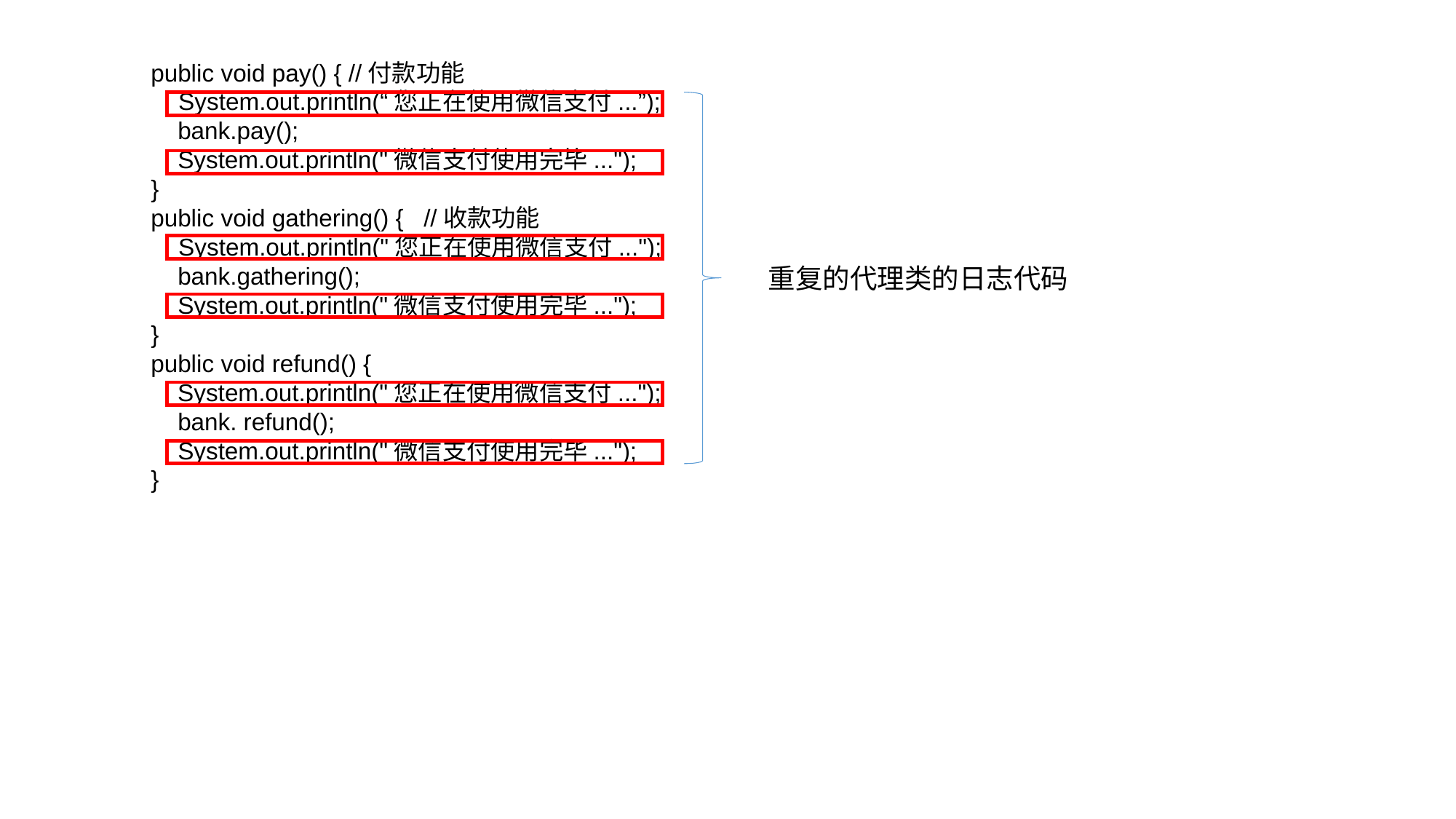

public void pay() { //付款功能
    System.out.println(“您正在使用微信支付...”);
    bank.pay();
    System.out.println("微信支付使用完毕...");
}
public void gathering() {   //收款功能
    System.out.println("您正在使用微信支付...");
    bank.gathering();
    System.out.println("微信支付使用完毕...");
}
public void refund() {
    System.out.println("您正在使用微信支付...");
    bank. refund();
    System.out.println("微信支付使用完毕...");
}

重复的代理类的日志代码